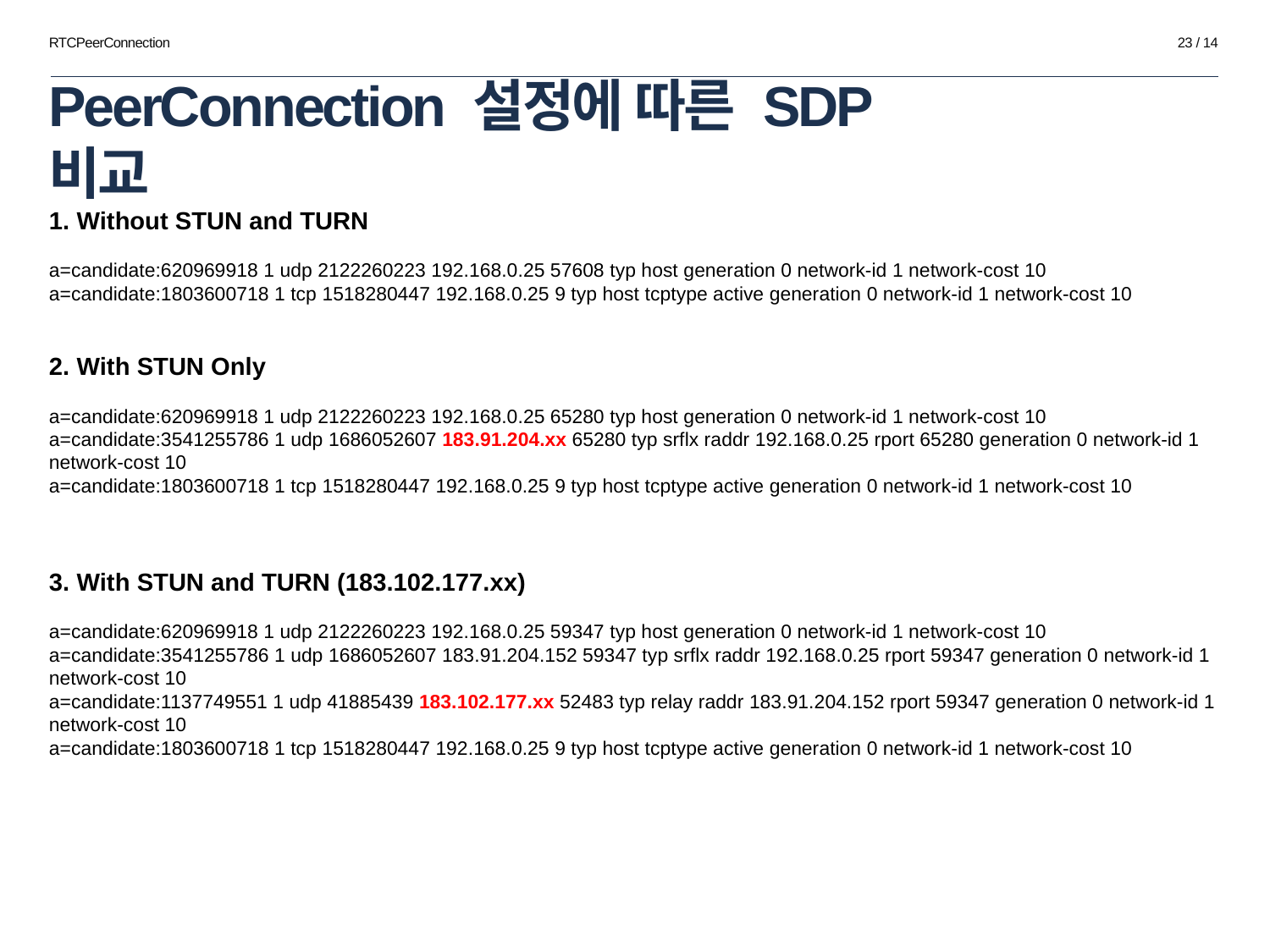

RTCPeerConnection
23 / 14
# PeerConnection 설정에 따른 SDP 비교
1. Without STUN and TURN

a=candidate:620969918 1 udp 2122260223 192.168.0.25 57608 typ host generation 0 network-id 1 network-cost 10
a=candidate:1803600718 1 tcp 1518280447 192.168.0.25 9 typ host tcptype active generation 0 network-id 1 network-cost 10

2. With STUN Only

a=candidate:620969918 1 udp 2122260223 192.168.0.25 65280 typ host generation 0 network-id 1 network-cost 10
a=candidate:3541255786 1 udp 1686052607 183.91.204.xx 65280 typ srflx raddr 192.168.0.25 rport 65280 generation 0 network-id 1 network-cost 10
a=candidate:1803600718 1 tcp 1518280447 192.168.0.25 9 typ host tcptype active generation 0 network-id 1 network-cost 10

3. With STUN and TURN (183.102.177.xx)

a=candidate:620969918 1 udp 2122260223 192.168.0.25 59347 typ host generation 0 network-id 1 network-cost 10
a=candidate:3541255786 1 udp 1686052607 183.91.204.152 59347 typ srflx raddr 192.168.0.25 rport 59347 generation 0 network-id 1 network-cost 10
a=candidate:1137749551 1 udp 41885439 183.102.177.xx 52483 typ relay raddr 183.91.204.152 rport 59347 generation 0 network-id 1 network-cost 10
a=candidate:1803600718 1 tcp 1518280447 192.168.0.25 9 typ host tcptype active generation 0 network-id 1 network-cost 10